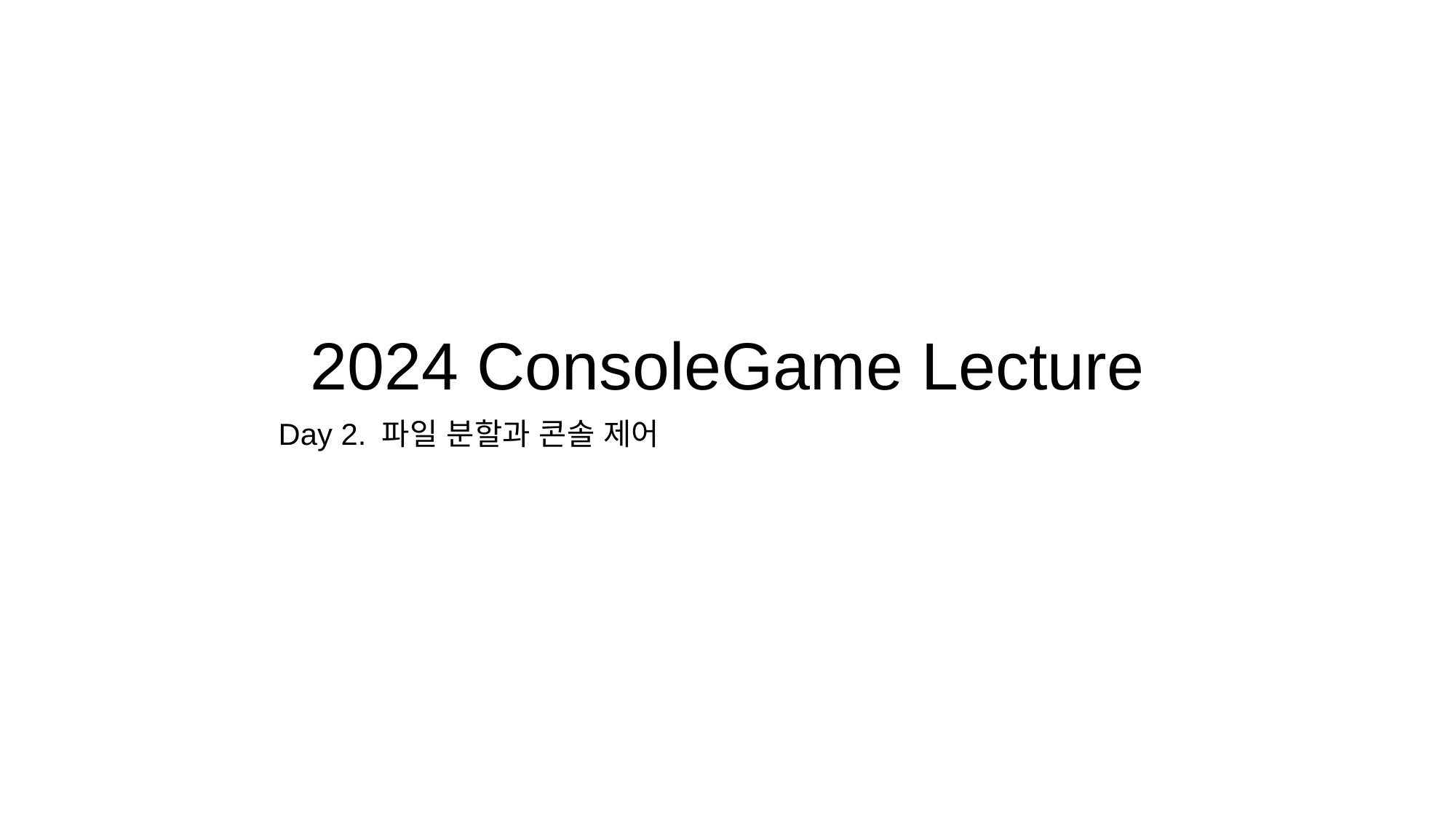

2024 ConsoleGame Lecture
Day 2. 파일 분할과 콘솔 제어